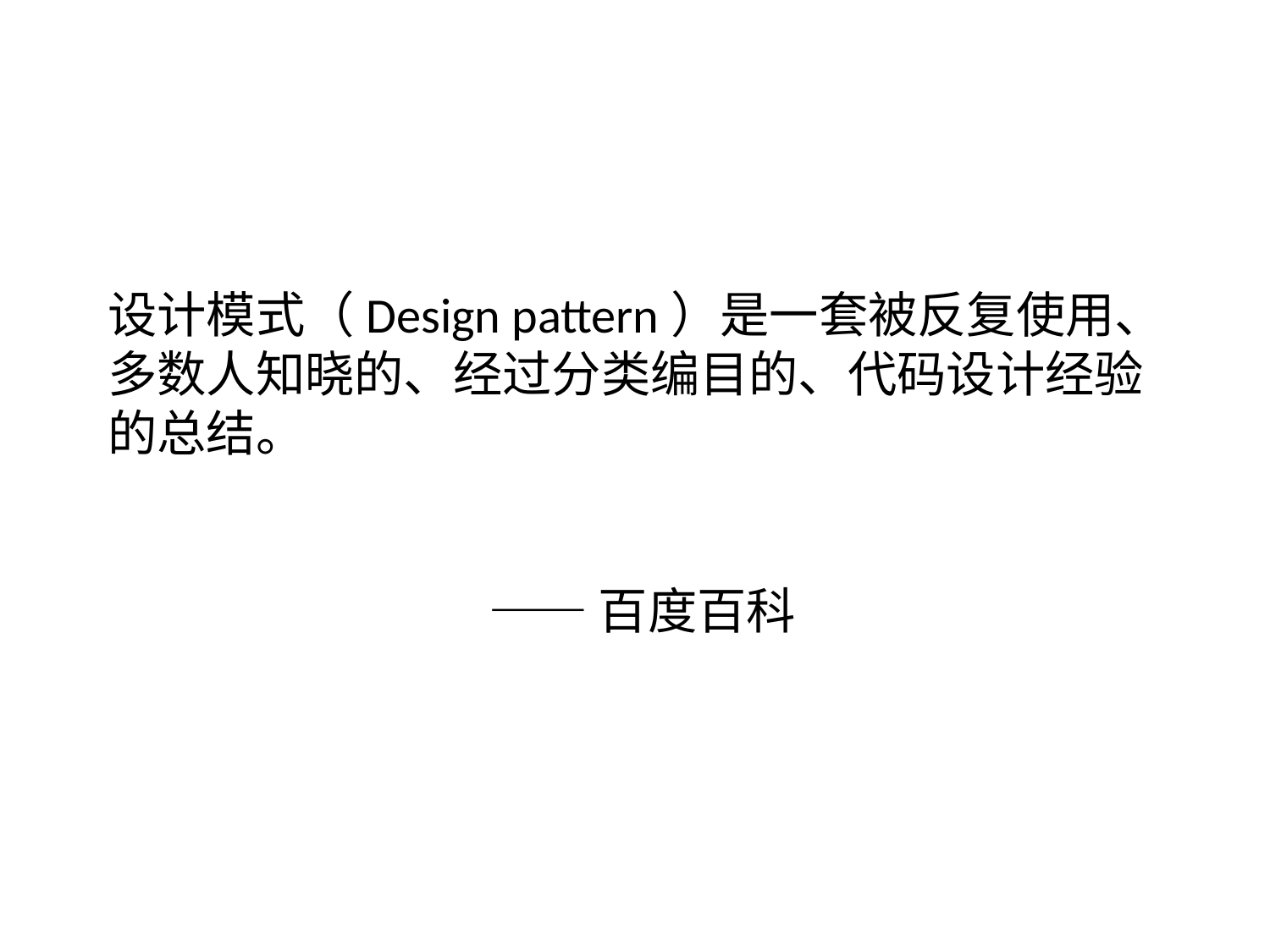

# 设计模式（Design pattern）是一套被反复使用、多数人知晓的、经过分类编目的、代码设计经验的总结。 —— 百度百科